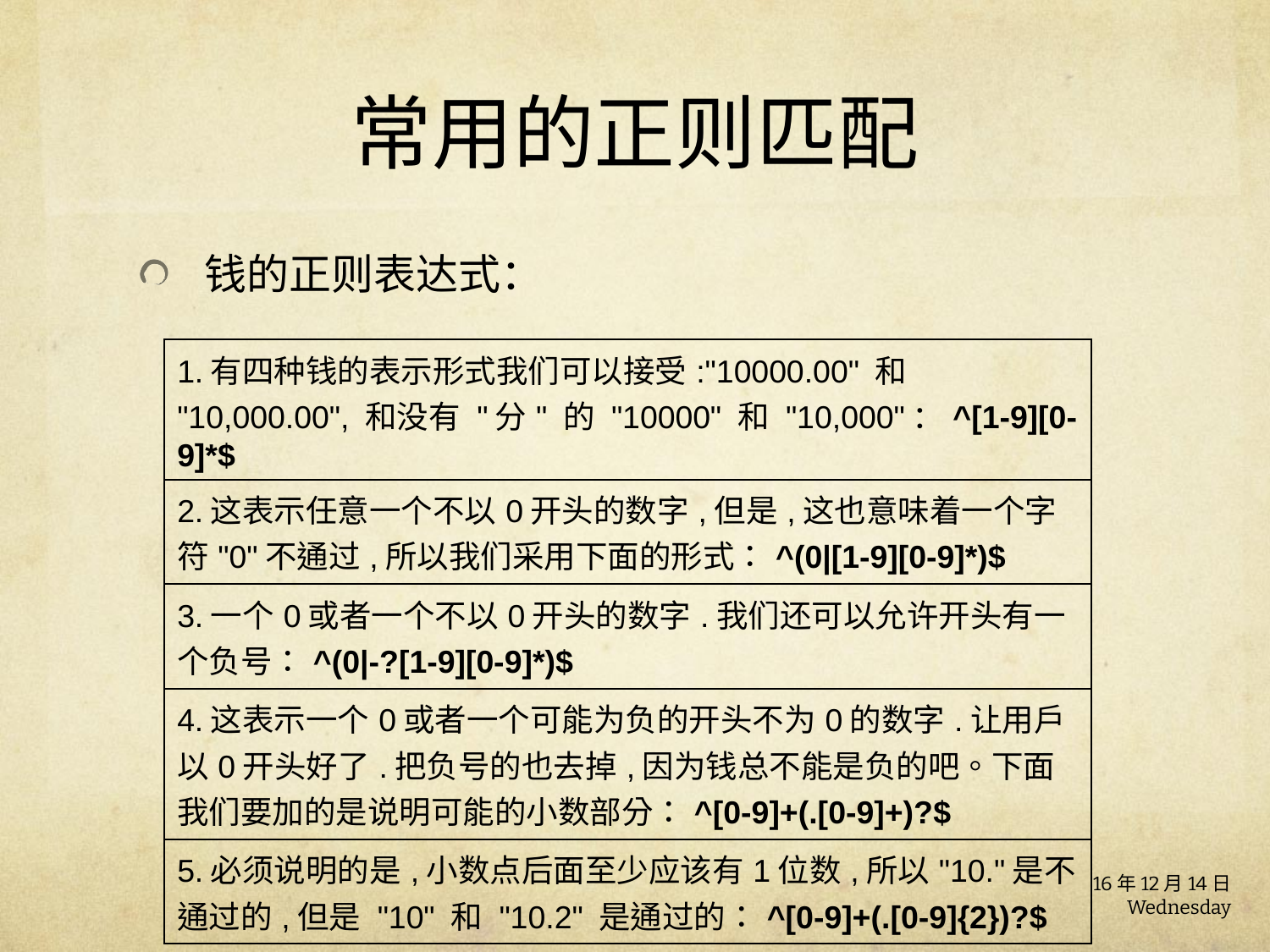

# 常用的正则匹配
钱的正则表达式：

| 1.有四种钱的表示形式我们可以接受:"10000.00" 和 "10,000.00", 和没有 "分" 的 "10000" 和 "10,000"：^[1-9][0-9]\*$ |
| --- |
| 2.这表示任意一个不以0开头的数字,但是,这也意味着一个字符"0"不通过,所以我们采用下面的形式：^(0|[1-9][0-9]\*)$ |
| 3.一个0或者一个不以0开头的数字.我们还可以允许开头有一个负号：^(0|-?[1-9][0-9]\*)$ |
| 4.这表示一个0或者一个可能为负的开头不为0的数字.让用户以0开头好了.把负号的也去掉,因为钱总不能是负的吧。下面我们要加的是说明可能的小数部分：^[0-9]+(.[0-9]+)?$ |
| 5.必须说明的是,小数点后面至少应该有1位数,所以"10."是不通过的,但是 "10" 和 "10.2" 是通过的：^[0-9]+(.[0-9]{2})?$ |
16年12月14日 Wednesday